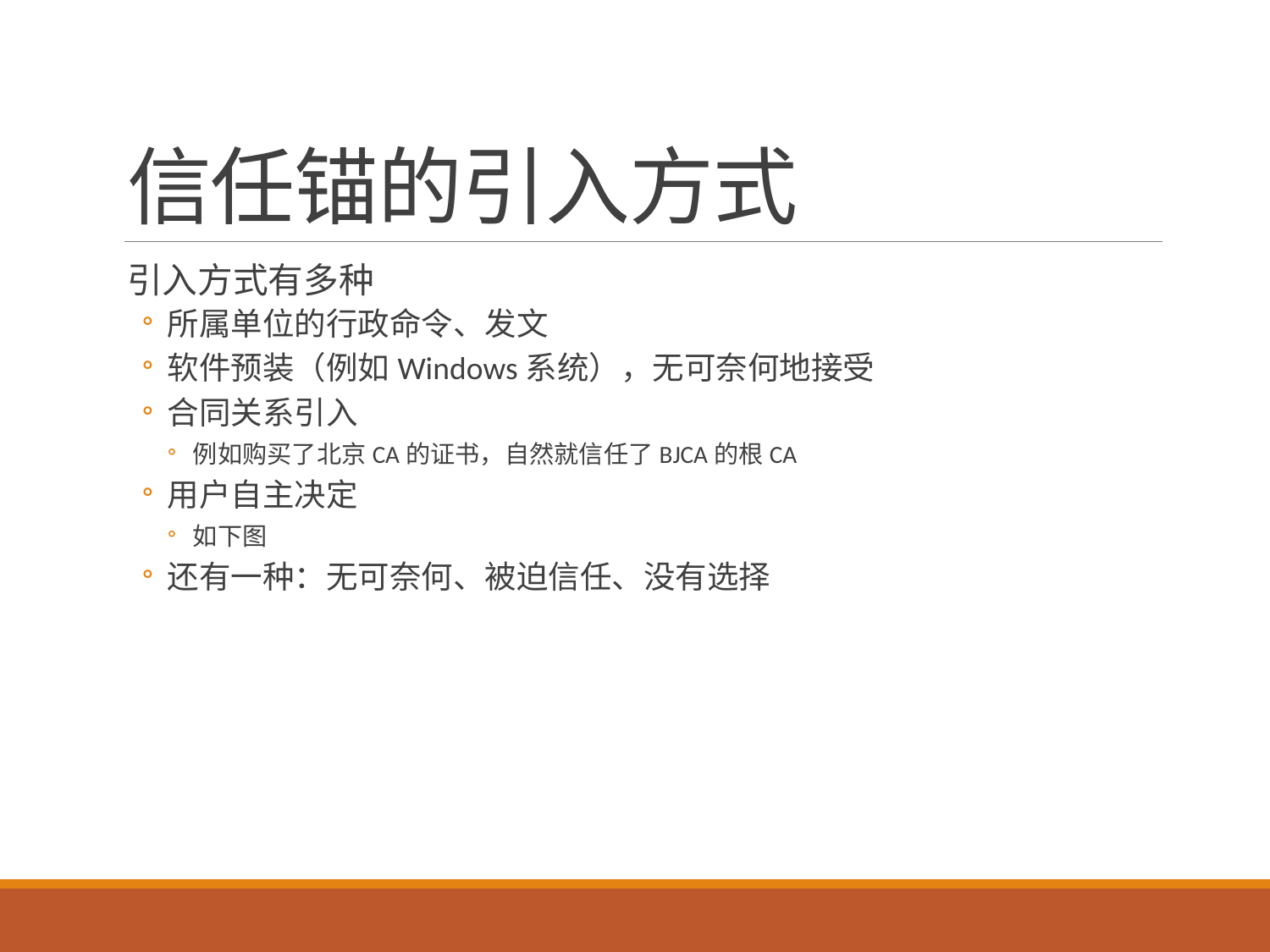

# 信任锚的引入方式
引入方式有多种
所属单位的行政命令、发文
软件预装（例如Windows系统），无可奈何地接受
合同关系引入
例如购买了北京CA的证书，自然就信任了BJCA的根CA
用户自主决定
如下图
还有一种：无可奈何、被迫信任、没有选择
32